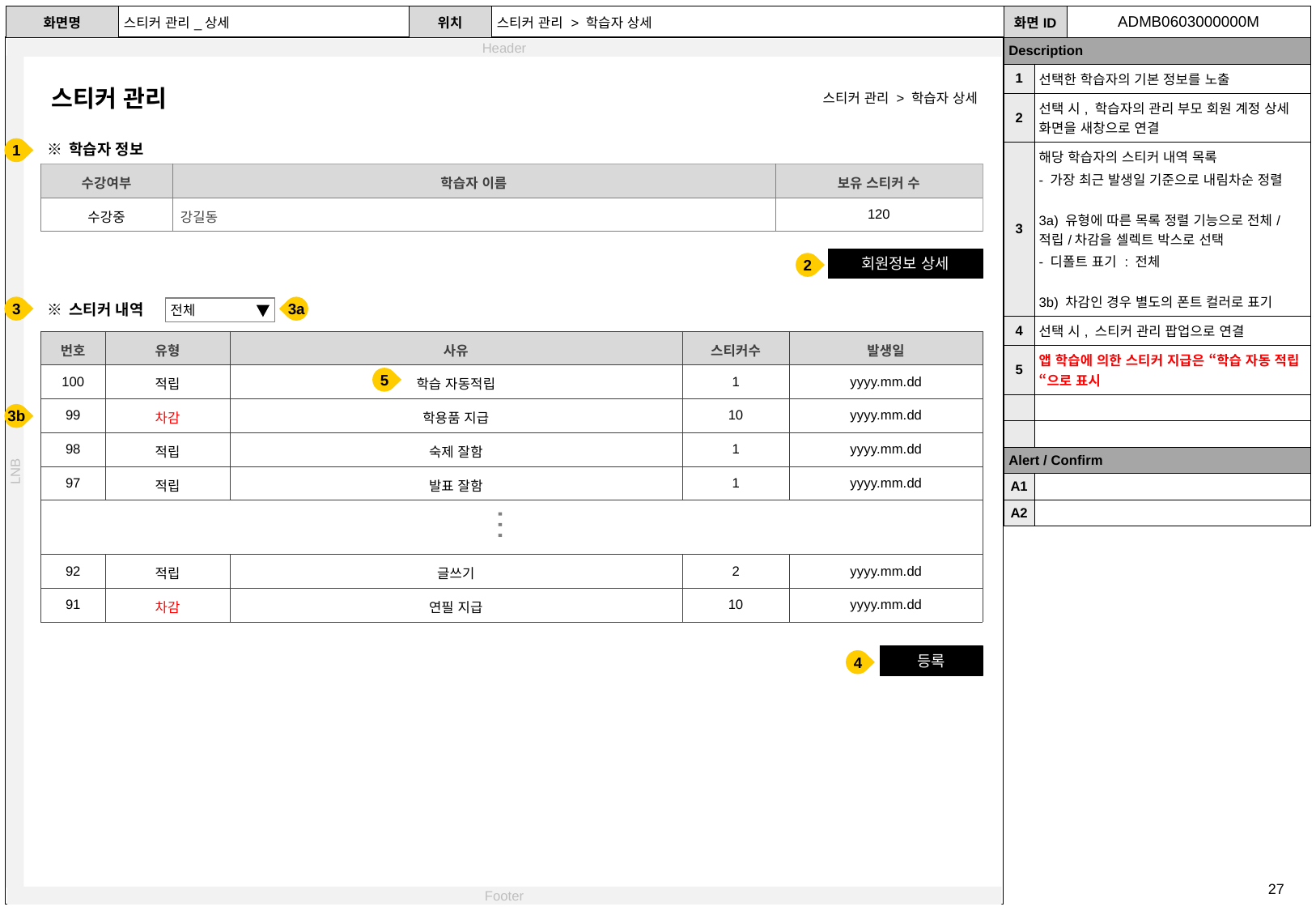

| 화면명 | 스티커 관리\_상세 | 위치 | 스티커 관리 > 학습자 상세 | 화면ID | ADMB0603000000M |
| --- | --- | --- | --- | --- | --- |
| Description |  |
| --- | --- |
| 1 | 선택한 학습자의 기본 정보를 노출 |
| 2 | 선택 시, 학습자의 관리 부모 회원 계정 상세 화면을 새창으로 연결 |
| 3 | 해당 학습자의 스티커 내역 목록 - 가장 최근 발생일 기준으로 내림차순 정렬 3a) 유형에 따른 목록 정렬 기능으로 전체/적립/차감을 셀렉트 박스로 선택 - 디폴트 표기 : 전체 3b) 차감인 경우 별도의 폰트 컬러로 표기 |
| 4 | 선택 시, 스티커 관리 팝업으로 연결 |
| 5 | 앱 학습에 의한 스티커 지급은 “학습 자동 적립“으로 표시 |
|  |  |
|  |  |
| Alert / Confirm |  |
| A1 |  |
| A2 |  |
스티커 관리
스티커 관리 > 학습자 상세
1

※ 학습자 정보
| 수강여부 | 학습자 이름 | 보유 스티커 수 |
| --- | --- | --- |
| 수강중 | 강길동 | 120 |
2

회원정보 상세
3a

3

※ 스티커 내역
전체

| 번호 | 유형 | 사유 | 스티커수 | 발생일 |
| --- | --- | --- | --- | --- |
| 100 | 적립 | 학습 자동적립 | 1 | yyyy.mm.dd |
| 99 | 차감 | 학용품 지급 | 10 | yyyy.mm.dd |
| 98 | 적립 | 숙제 잘함 | 1 | yyyy.mm.dd |
| 97 | 적립 | 발표 잘함 | 1 | yyyy.mm.dd |
|  |  |  |  |  |
| 92 | 적립 | 글쓰기 | 2 | yyyy.mm.dd |
| 91 | 차감 | 연필 지급 | 10 | yyyy.mm.dd |
5

3b

…
4

등록